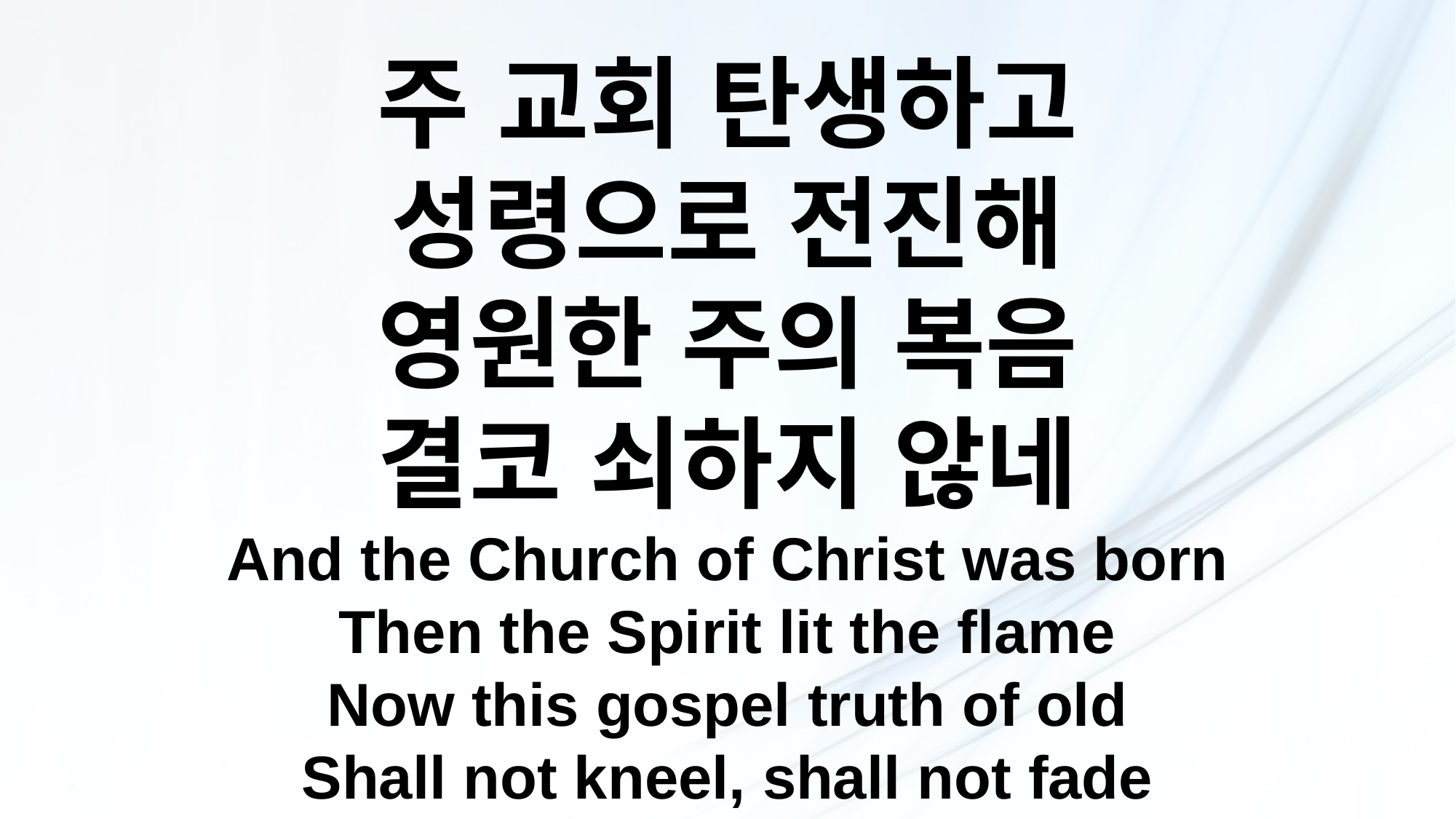

주 교회 탄생하고
성령으로 전진해
영원한 주의 복음
결코 쇠하지 않네
And the Church of Christ was born
Then the Spirit lit the flame
Now this gospel truth of old
Shall not kneel, shall not fade